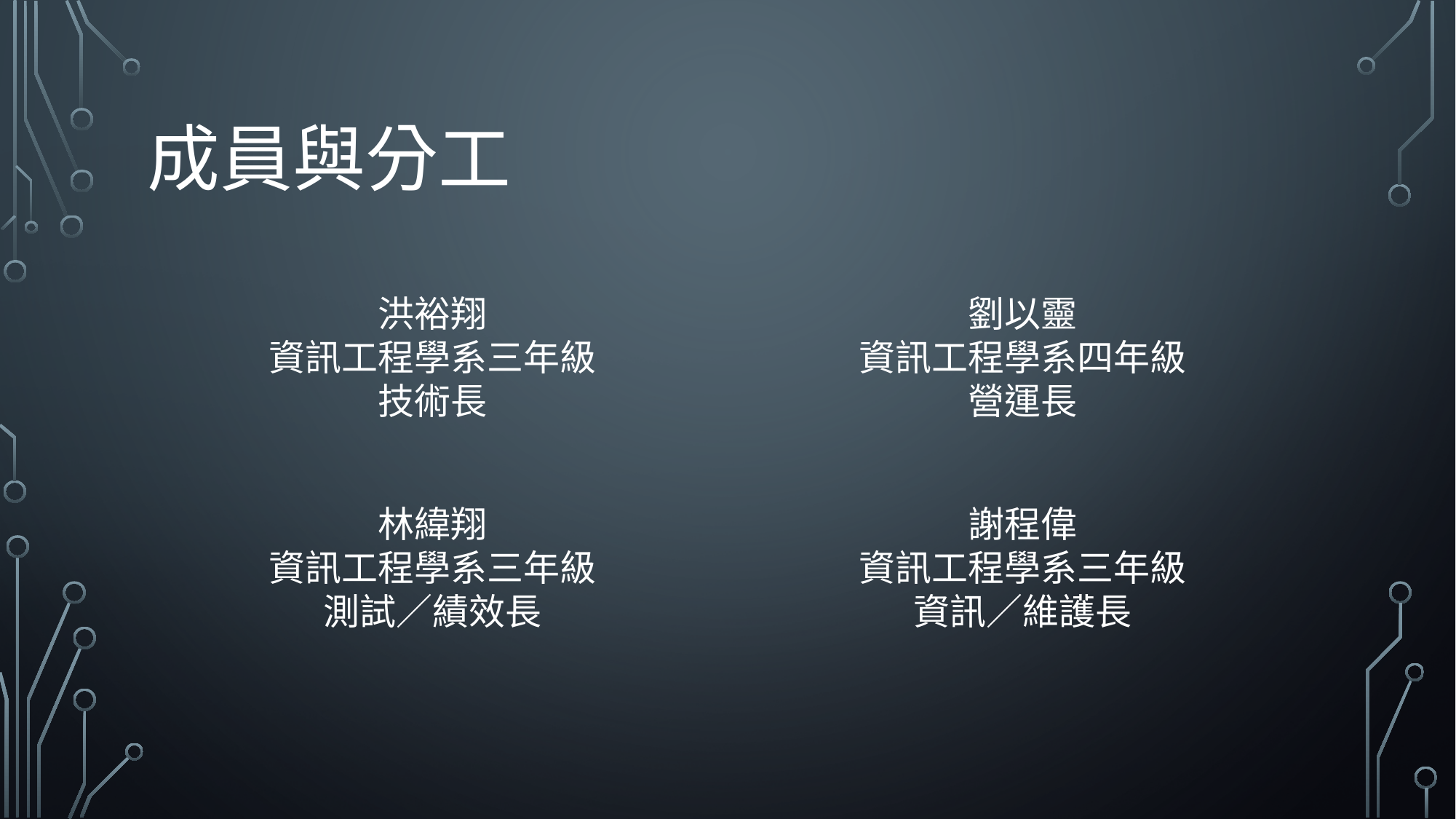

# 成員與分工
洪裕翔
資訊工程學系三年級
技術長
劉以靈
資訊工程學系四年級
營運長
林緯翔
資訊工程學系三年級
測試／績效長
謝程偉
資訊工程學系三年級
資訊／維護長